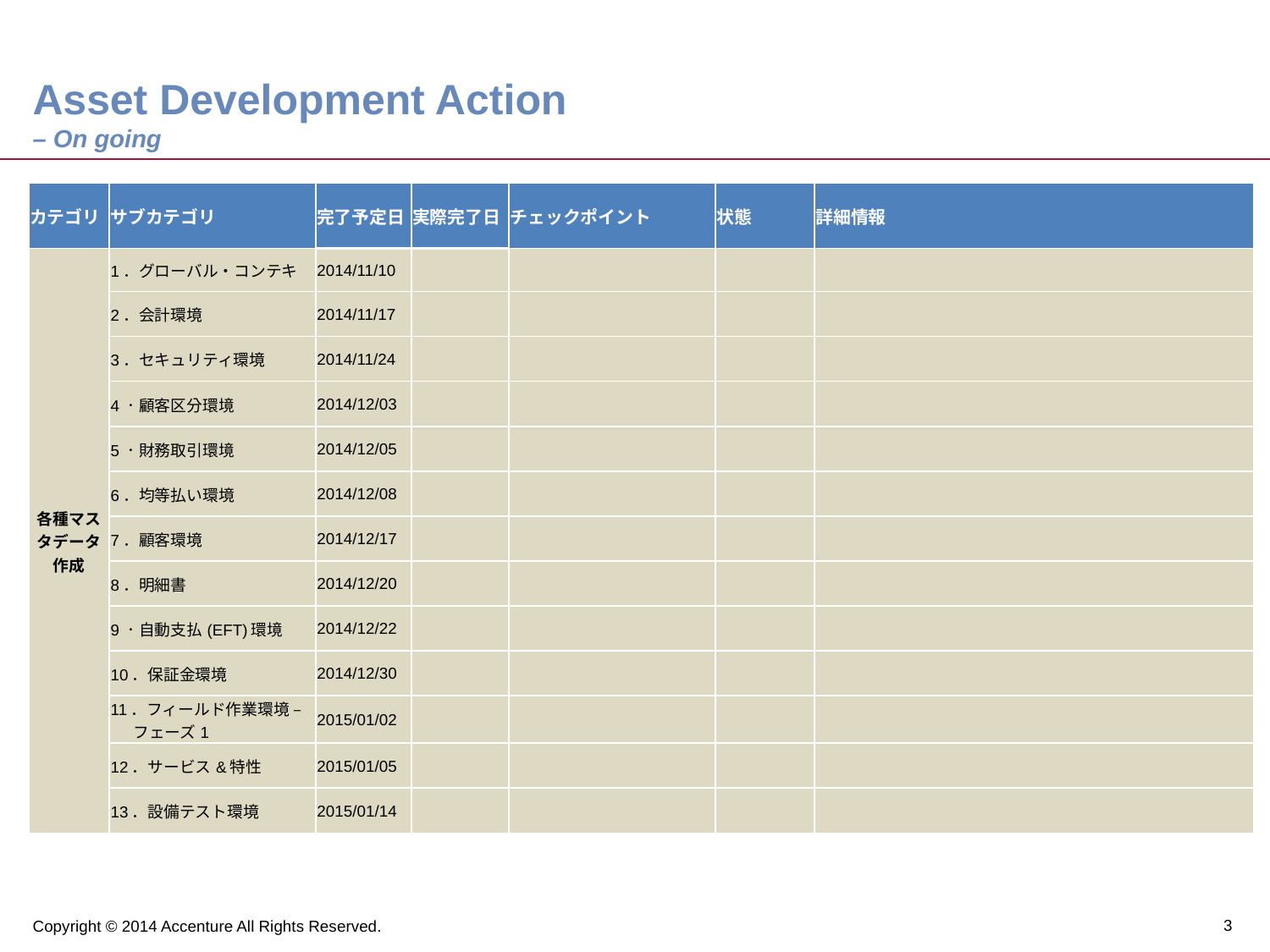

# Asset Development Action – On going
| カテゴリ | サブカテゴリ | 完了予定日 | 実際完了日 | チェックポイント | 状態 | 詳細情報 |
| --- | --- | --- | --- | --- | --- | --- |
| 各種マスタデータ作成 | 1．グローバル・コンテキ | 2014/11/10 |  |  |  |  |
|  | 2．会計環境 | 2014/11/17 |  |  |  |  |
|  | 3．セキュリティ環境 | 2014/11/24 |  |  |  |  |
|  | 4．顧客区分環境 | 2014/12/03 |  |  |  |  |
|  | 5．財務取引環境 | 2014/12/05 |  |  |  |  |
|  | 6．均等払い環境 | 2014/12/08 |  |  |  |  |
|  | 7．顧客環境 | 2014/12/17 |  |  |  |  |
|  | 8．明細書 | 2014/12/20 |  |  |  |  |
|  | 9．自動支払(EFT)環境 | 2014/12/22 |  |  |  |  |
|  | 10．保証金環境 | 2014/12/30 |  |  |  |  |
|  | 11．フィールド作業環境 – フェーズ1 | 2015/01/02 |  |  |  |  |
|  | 12．サービス&特性 | 2015/01/05 |  |  |  |  |
|  | 13．設備テスト環境 | 2015/01/14 |  |  |  |  |
Copyright © 2014 Accenture All Rights Reserved.
3